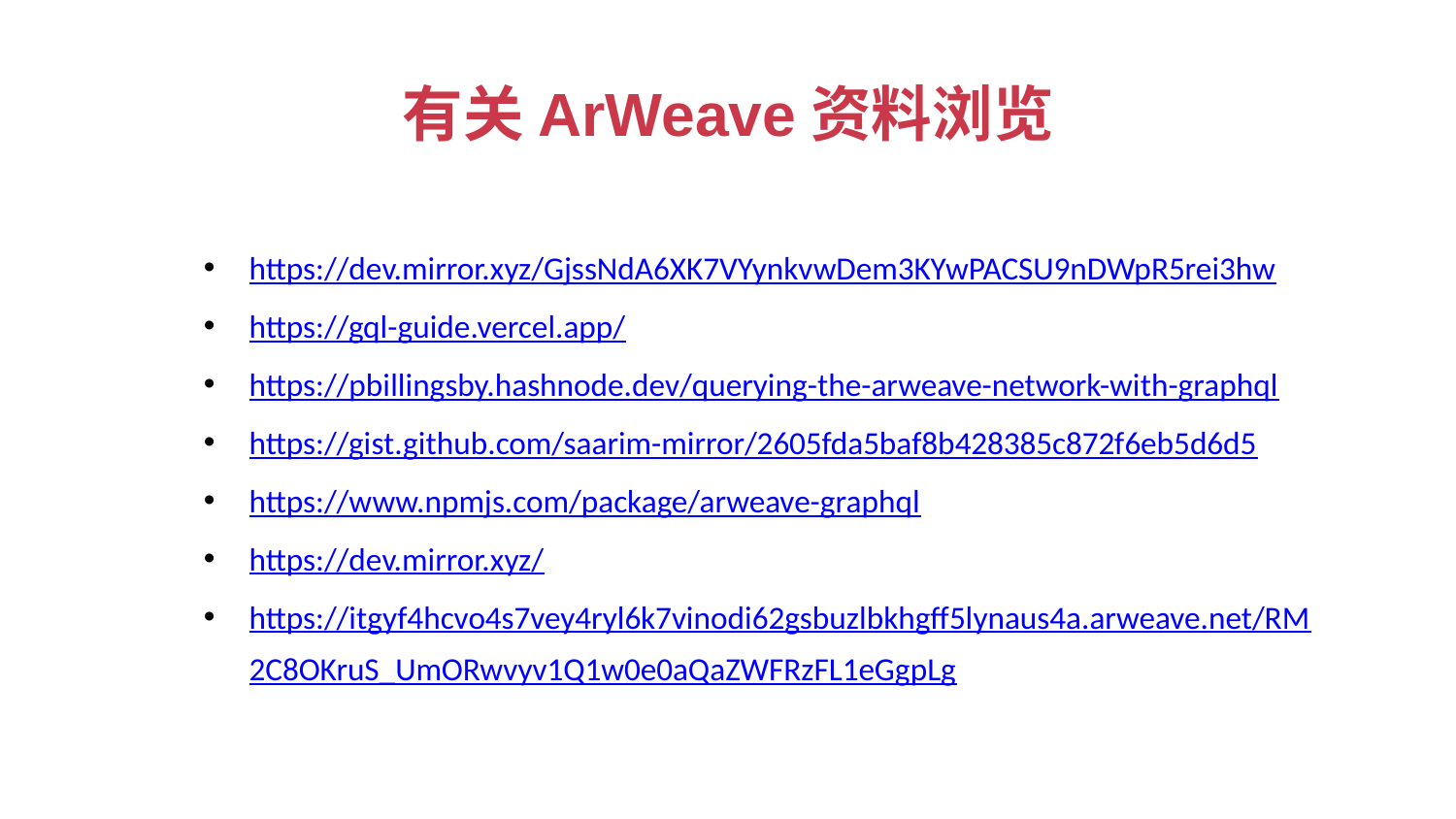

有关ArWeave资料浏览
https://dev.mirror.xyz/GjssNdA6XK7VYynkvwDem3KYwPACSU9nDWpR5rei3hw
https://gql-guide.vercel.app/
https://pbillingsby.hashnode.dev/querying-the-arweave-network-with-graphql
https://gist.github.com/saarim-mirror/2605fda5baf8b428385c872f6eb5d6d5
https://www.npmjs.com/package/arweave-graphql
https://dev.mirror.xyz/
https://itgyf4hcvo4s7vey4ryl6k7vinodi62gsbuzlbkhgff5lynaus4a.arweave.net/RM2C8OKruS_UmORwvyv1Q1w0e0aQaZWFRzFL1eGgpLg